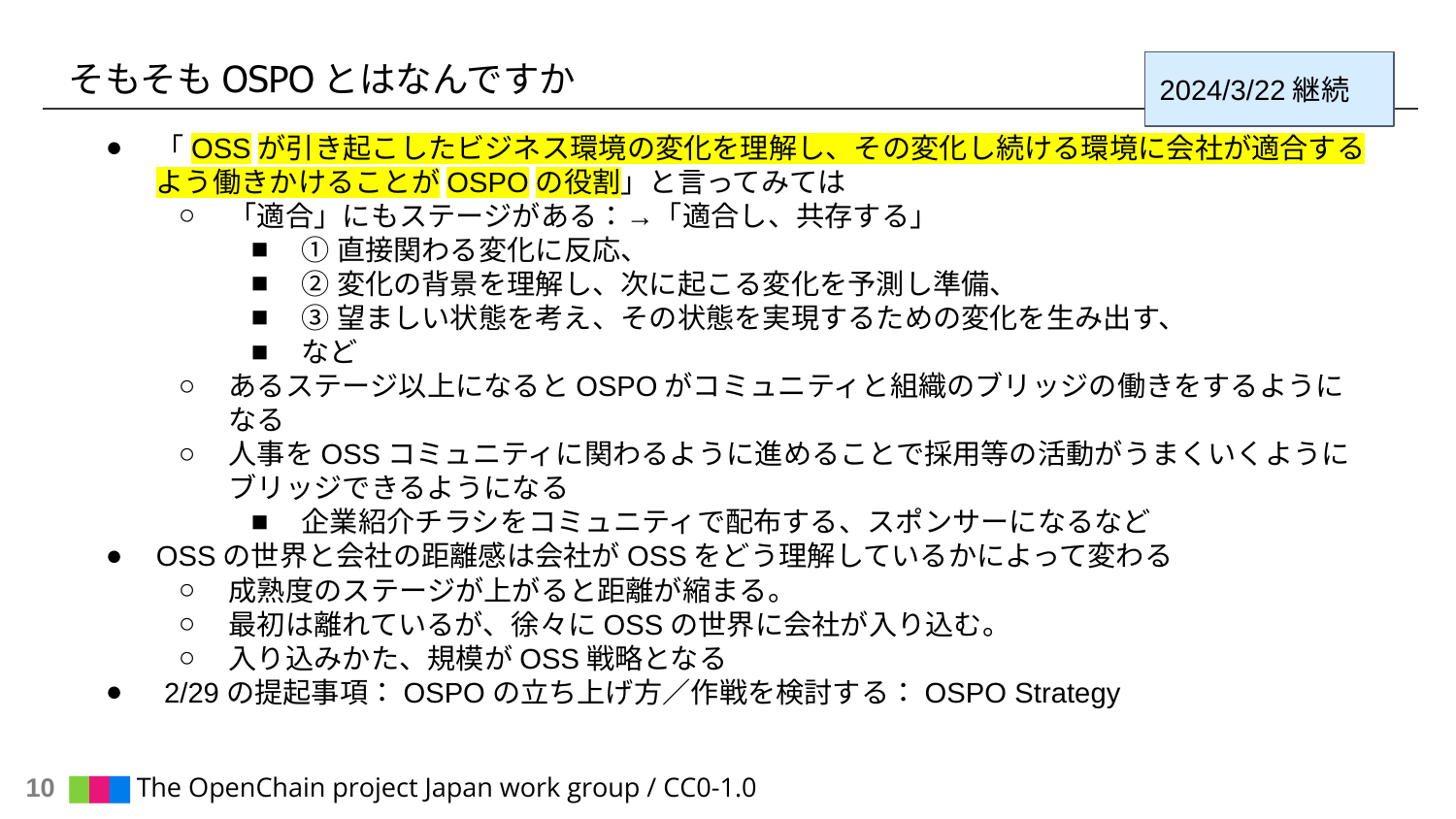

# そもそもOSPOとはなんですか
2024/3/22継続
「OSSが引き起こしたビジネス環境の変化を理解し、その変化し続ける環境に会社が適合するよう働きかけることがOSPOの役割」と言ってみては
「適合」にもステージがある：→「適合し、共存する」
①直接関わる変化に反応、
②変化の背景を理解し、次に起こる変化を予測し準備、
③望ましい状態を考え、その状態を実現するための変化を生み出す、
など
あるステージ以上になるとOSPOがコミュニティと組織のブリッジの働きをするようになる
人事をOSSコミュニティに関わるように進めることで採用等の活動がうまくいくようにブリッジできるようになる
企業紹介チラシをコミュニティで配布する、スポンサーになるなど
OSSの世界と会社の距離感は会社がOSSをどう理解しているかによって変わる
成熟度のステージが上がると距離が縮まる。
最初は離れているが、徐々にOSSの世界に会社が入り込む。
入り込みかた、規模がOSS戦略となる
 2/29の提起事項：OSPOの立ち上げ方／作戦を検討する：OSPO Strategy